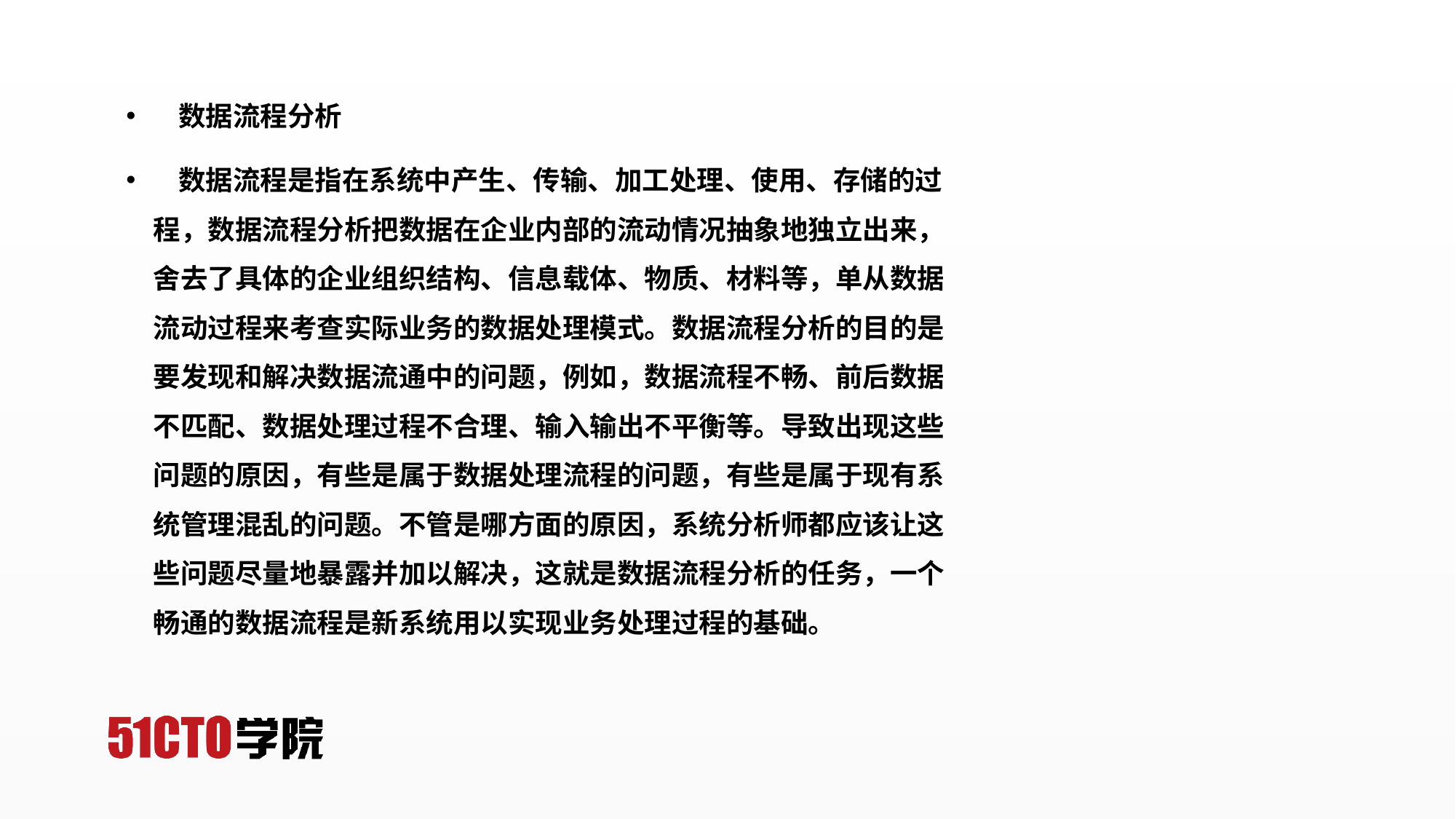

数据流程分析
   数据流程是指在系统中产生、传输、加工处理、使用、存储的过程，数据流程分析把数据在企业内部的流动情况抽象地独立出来，舍去了具体的企业组织结构、信息载体、物质、材料等，单从数据流动过程来考查实际业务的数据处理模式。数据流程分析的目的是要发现和解决数据流通中的问题，例如，数据流程不畅、前后数据不匹配、数据处理过程不合理、输入输出不平衡等。导致出现这些问题的原因，有些是属于数据处理流程的问题，有些是属于现有系统管理混乱的问题。不管是哪方面的原因，系统分析师都应该让这些问题尽量地暴露并加以解决，这就是数据流程分析的任务，一个畅通的数据流程是新系统用以实现业务处理过程的基础。